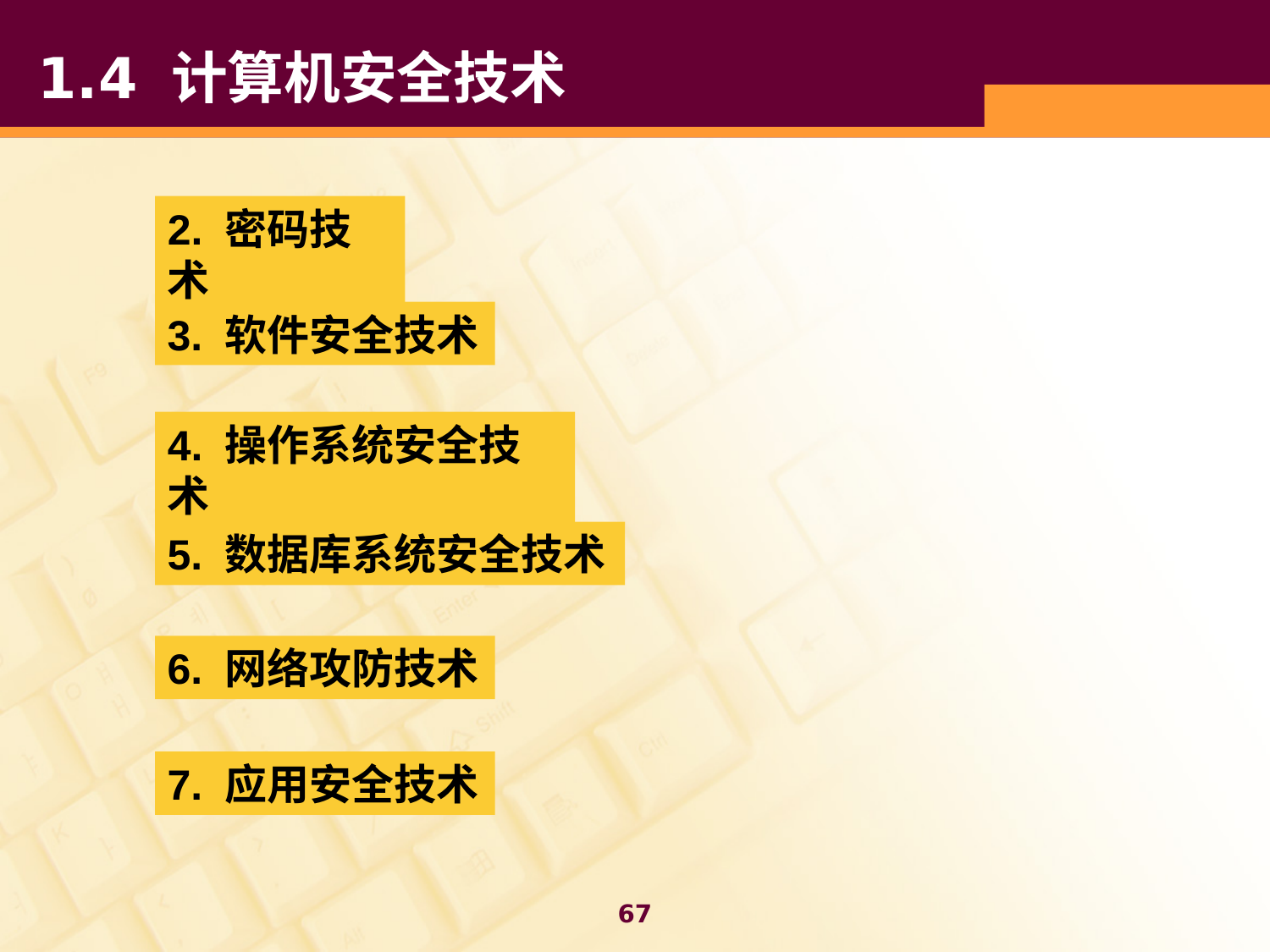

1.4 计算机安全技术

2. 密码技术
3. 软件安全技术
4. 操作系统安全技术
5. 数据库系统安全技术
6. 网络攻防技术
7. 应用安全技术